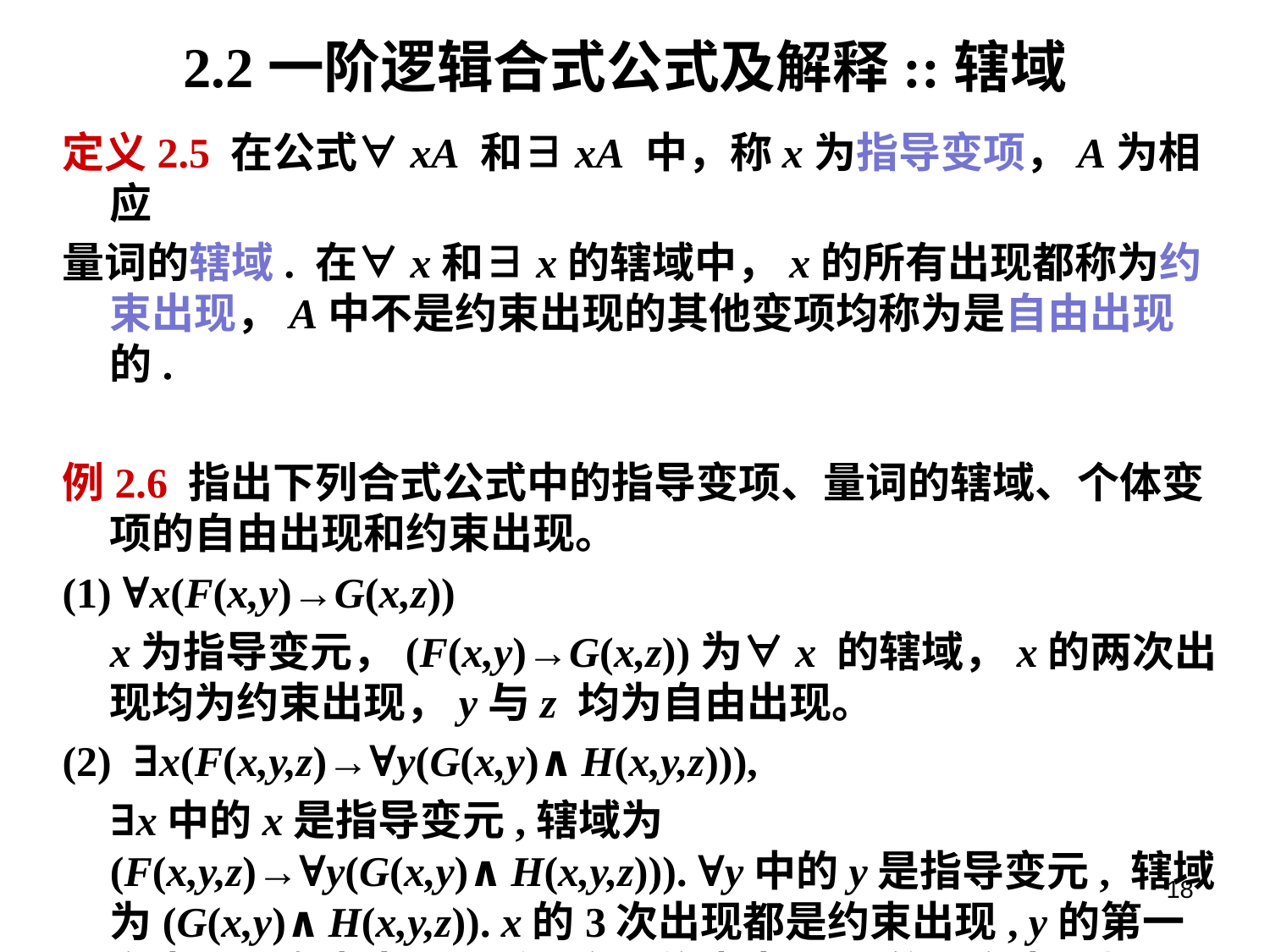

# 2.2一阶逻辑合式公式及解释::辖域
定义2.5 在公式∀xA 和∃xA 中，称x为指导变项，A为相应
量词的辖域. 在∀x和∃x的辖域中，x的所有出现都称为约束出现，A中不是约束出现的其他变项均称为是自由出现的.

例2.6 指出下列合式公式中的指导变项、量词的辖域、个体变项的自由出现和约束出现。
(1) ∀x(F(x,y)→G(x,z))
	x为指导变元，(F(x,y)→G(x,z))为∀x 的辖域，x的两次出现均为约束出现，y与z 均为自由出现。
(2)  ∃x(F(x,y,z)→∀y(G(x,y)∧H(x,y,z))),
	∃x中的x是指导变元,辖域为(F(x,y,z)→∀y(G(x,y)∧H(x,y,z))). ∀y中的y是指导变元, 辖域为(G(x,y)∧H(x,y,z)). x的3次出现都是约束出现, y的第一次出现是自由出现, 后2次是约束出现, z的2次出现都是自由出现
18